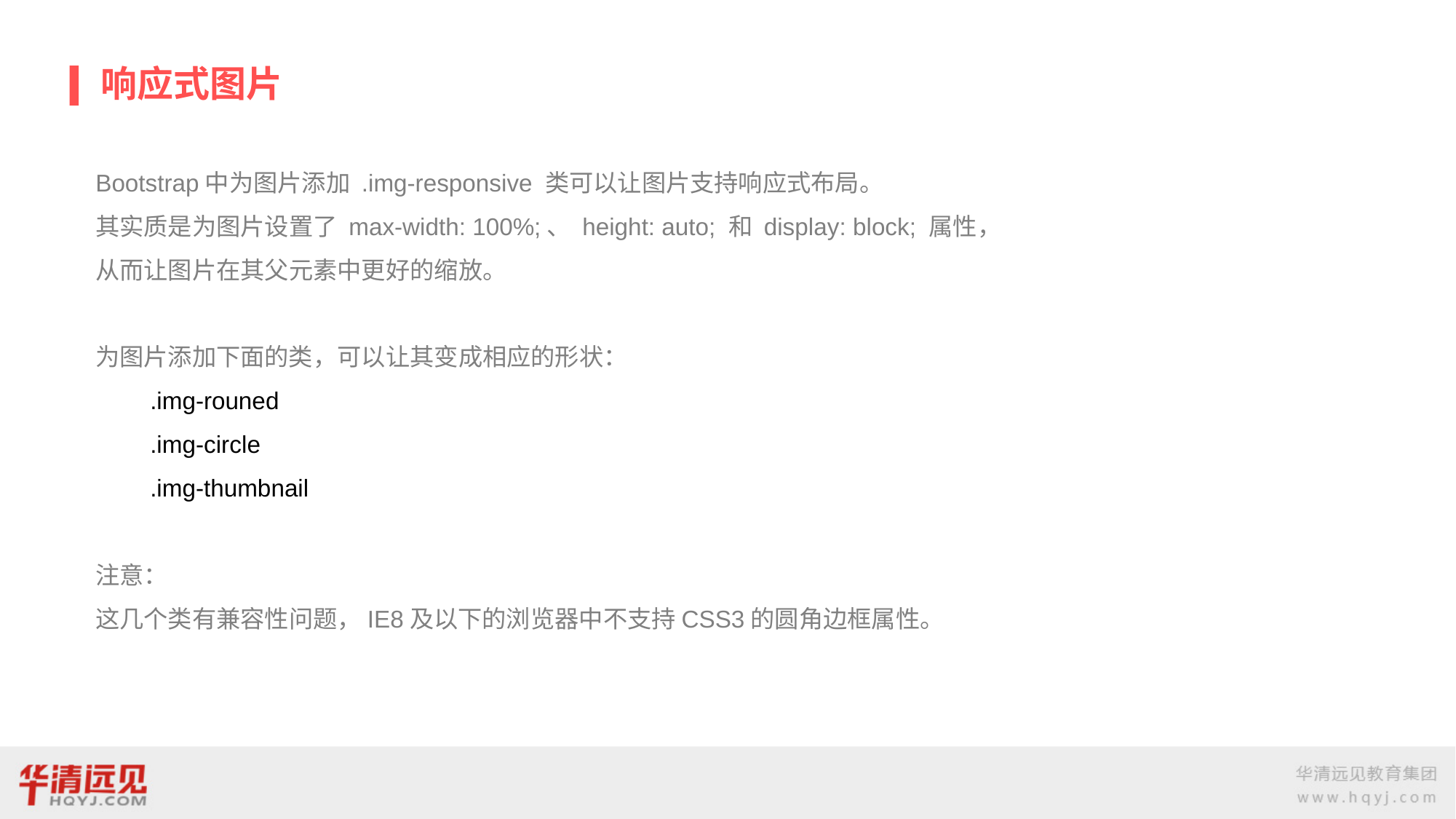

# 响应式图片
Bootstrap中为图片添加 .img-responsive 类可以让图片支持响应式布局。
其实质是为图片设置了 max-width: 100%;、 height: auto; 和 display: block; 属性，
从而让图片在其父元素中更好的缩放。

为图片添加下面的类，可以让其变成相应的形状：
.img-rouned
.img-circle
.img-thumbnail

注意：
这几个类有兼容性问题，IE8及以下的浏览器中不支持CSS3的圆角边框属性。

栅格系统